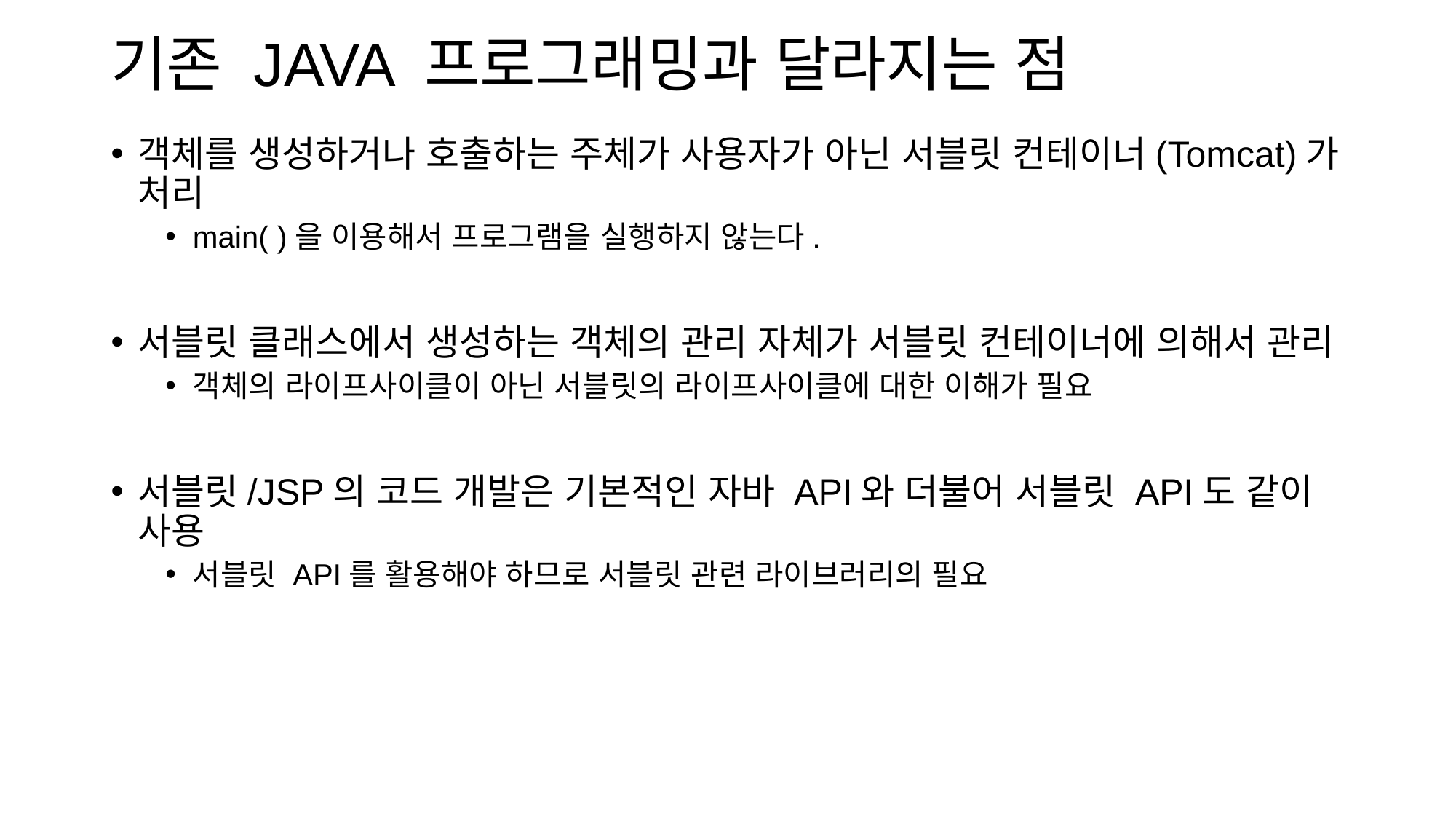

# 기존 JAVA 프로그래밍과 달라지는 점
객체를 생성하거나 호출하는 주체가 사용자가 아닌 서블릿 컨테이너(Tomcat)가 처리
main( )을 이용해서 프로그램을 실행하지 않는다.

서블릿 클래스에서 생성하는 객체의 관리 자체가 서블릿 컨테이너에 의해서 관리
객체의 라이프사이클이 아닌 서블릿의 라이프사이클에 대한 이해가 필요

서블릿/JSP의 코드 개발은 기본적인 자바 API와 더불어 서블릿 API도 같이 사용
서블릿 API를 활용해야 하므로 서블릿 관련 라이브러리의 필요